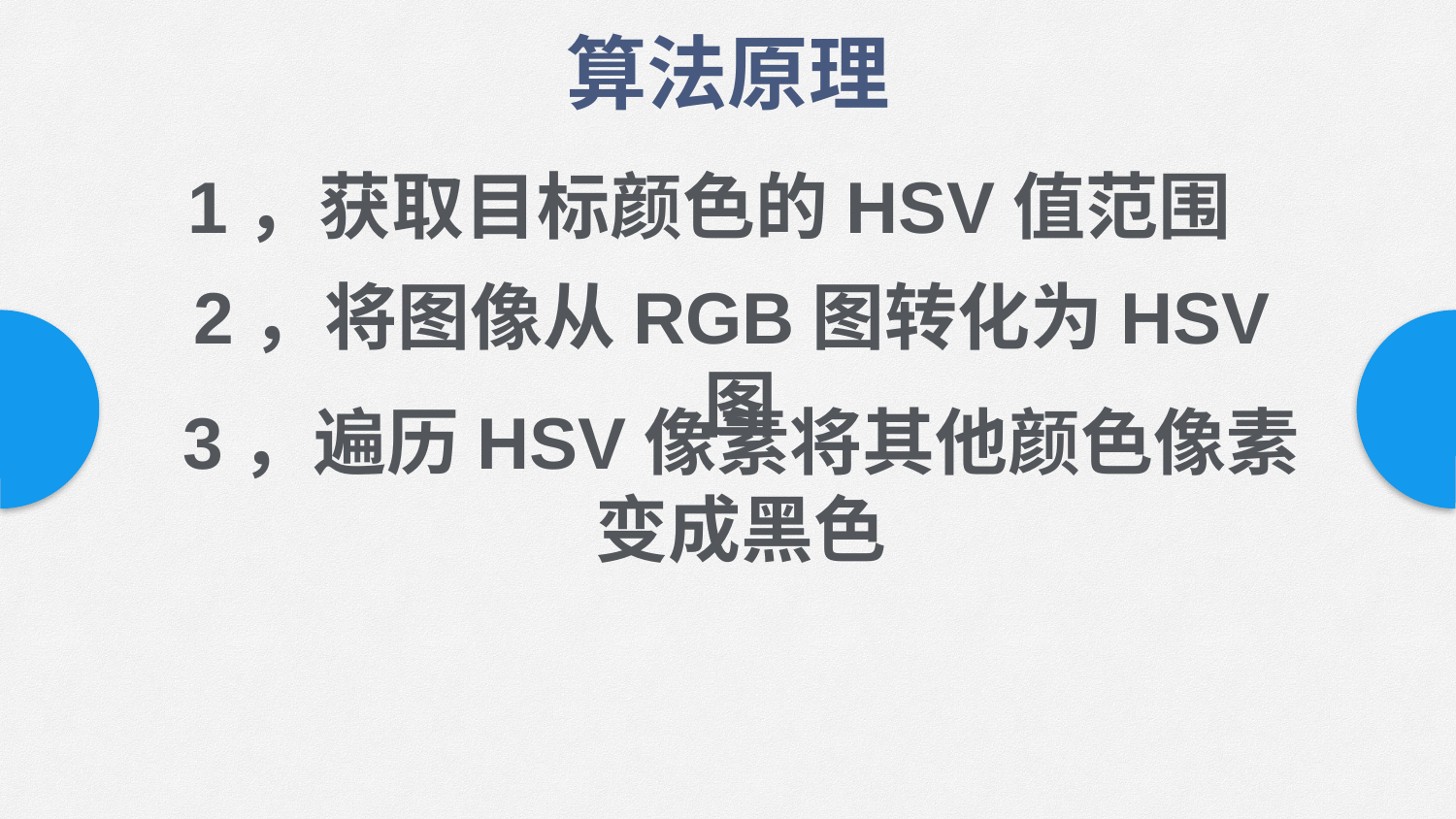

算法原理
1，获取目标颜色的HSV值范围
2，将图像从RGB图转化为HSV图
3，遍历HSV像素将其他颜色像素变成黑色